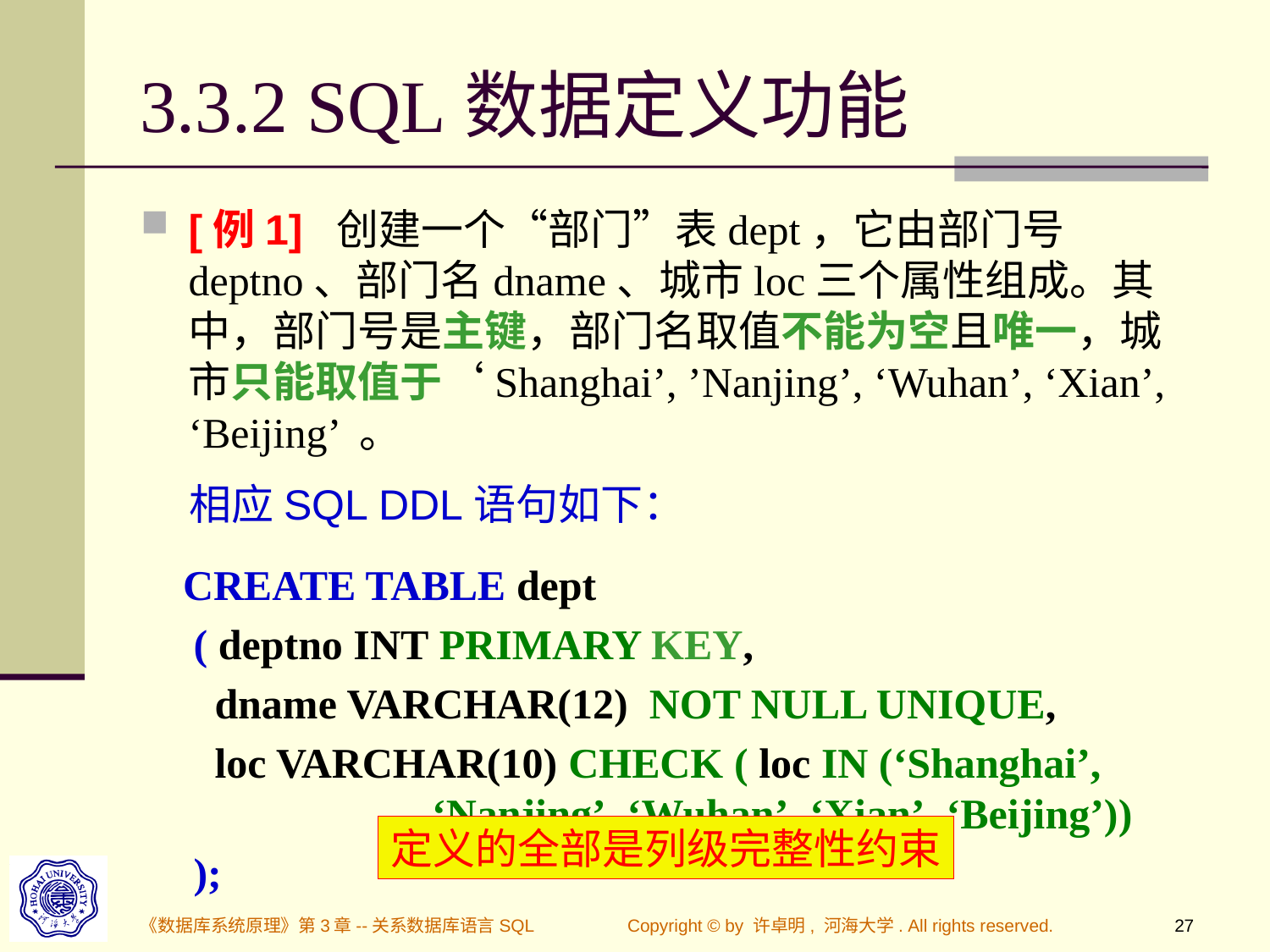

# 3.3.2 SQL数据定义功能
[例1]  创建一个“部门”表dept，它由部门号deptno、部门名dname、城市loc三个属性组成。其中，部门号是主键，部门名取值不能为空且唯一，城市只能取值于‘Shanghai’, ’Nanjing’, ‘Wuhan’, ‘Xian’, ‘Beijing’ 。
    相应SQL DDL语句如下：
    CREATE TABLE dept
     ( deptno INT PRIMARY KEY,
       dname VARCHAR(12)  NOT NULL UNIQUE,
       loc VARCHAR(10) CHECK ( loc IN (‘Shanghai’,
                       ‘Nanjing’, ‘Wuhan’, ‘Xian’, ‘Beijing’))
     );
定义的全部是列级完整性约束
《数据库系统原理》第3章--关系数据库语言SQL
Copyright © by 许卓明, 河海大学. All rights reserved.
27